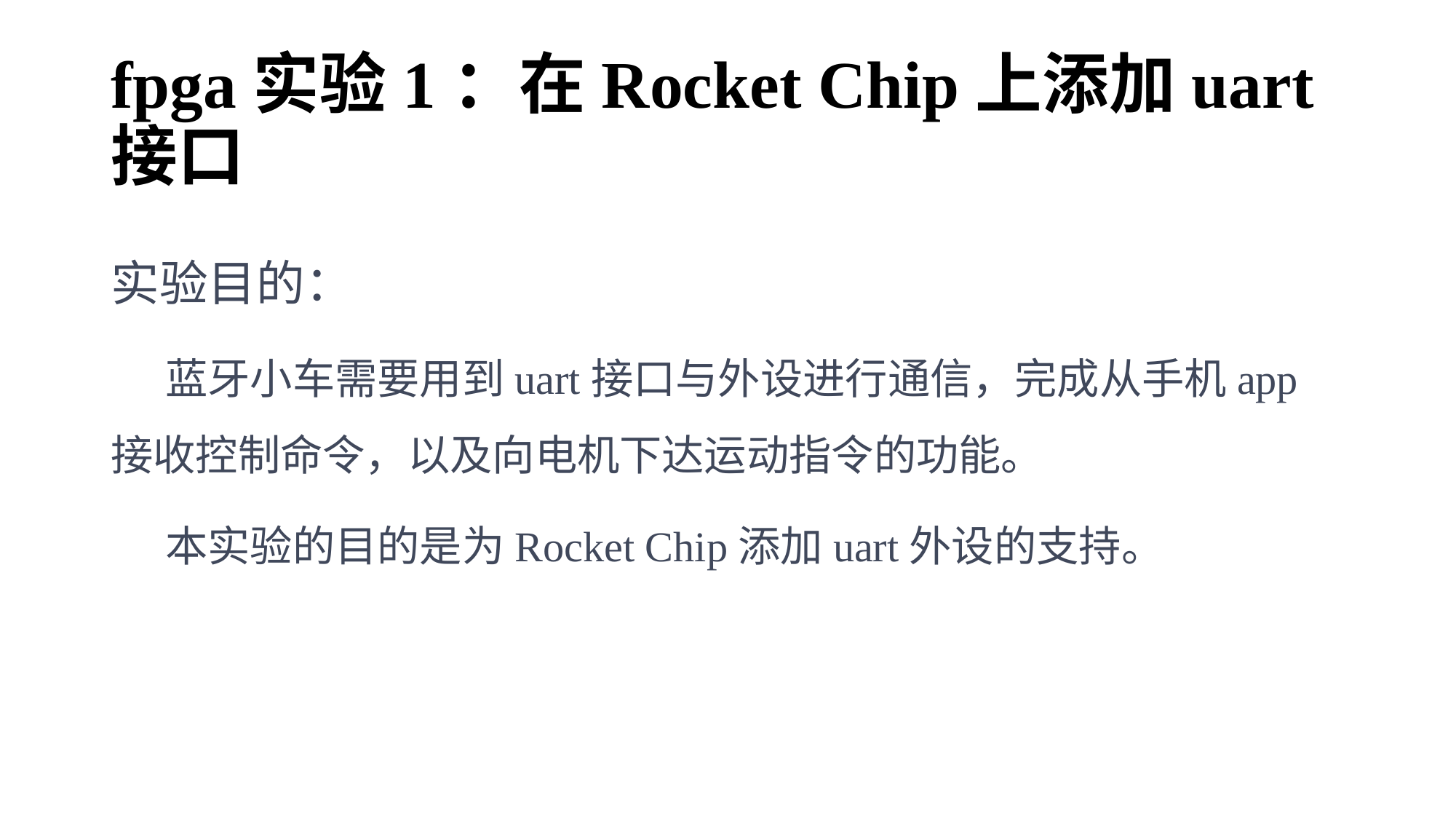

# fpga实验1：在Rocket Chip上添加uart接口
实验目的：
蓝牙小车需要用到uart接口与外设进行通信，完成从手机app接收控制命令，以及向电机下达运动指令的功能。
本实验的目的是为Rocket Chip添加uart外设的支持。